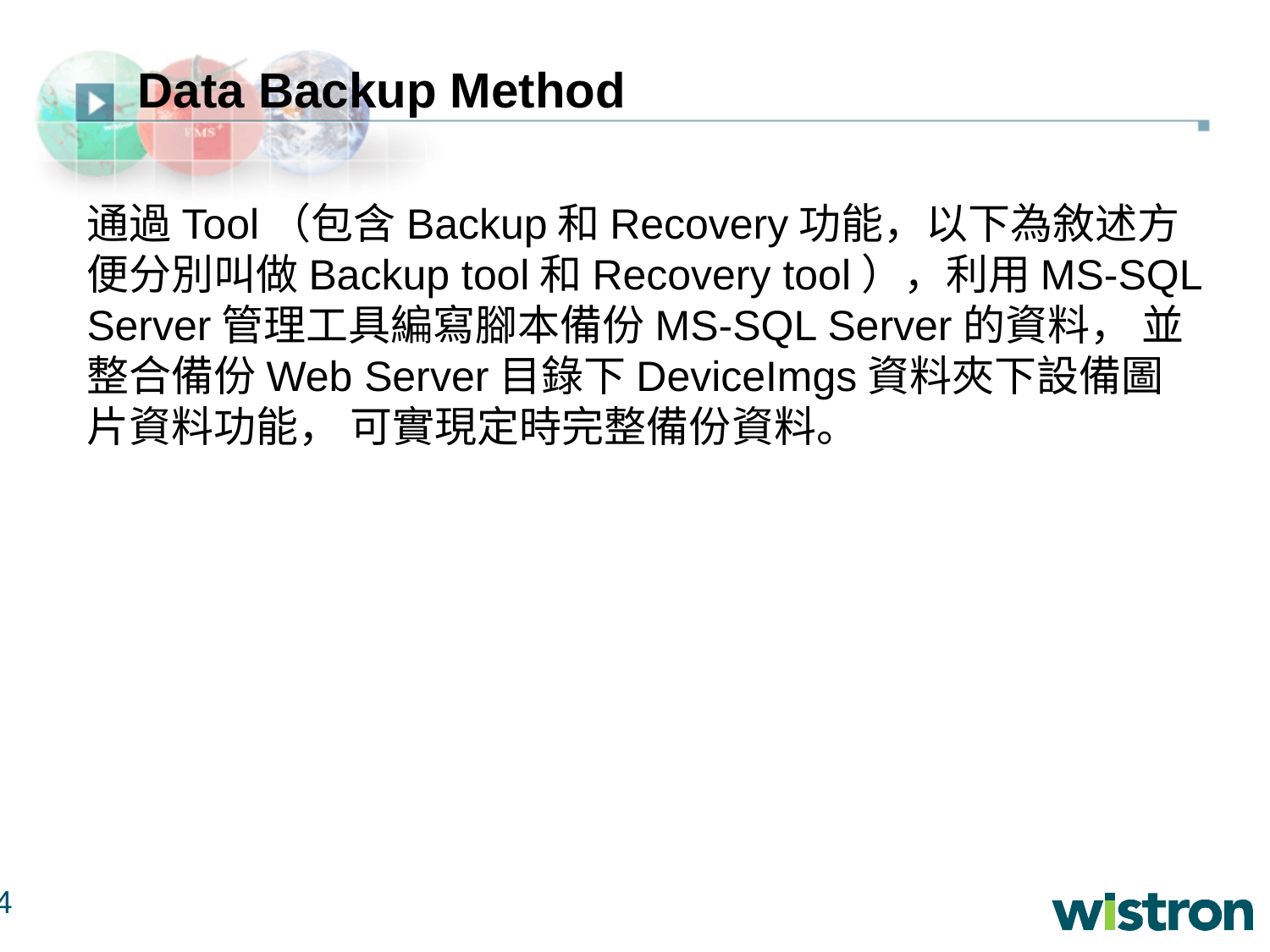

# Data Backup Method
通過Tool（包含Backup和Recovery功能，以下為敘述方便分別叫做Backup tool和Recovery tool），利用MS-SQL Server管理工具編寫腳本備份MS-SQL Server的資料， 並整合備份Web Server目錄下DeviceImgs資料夾下設備圖片資料功能， 可實現定時完整備份資料。